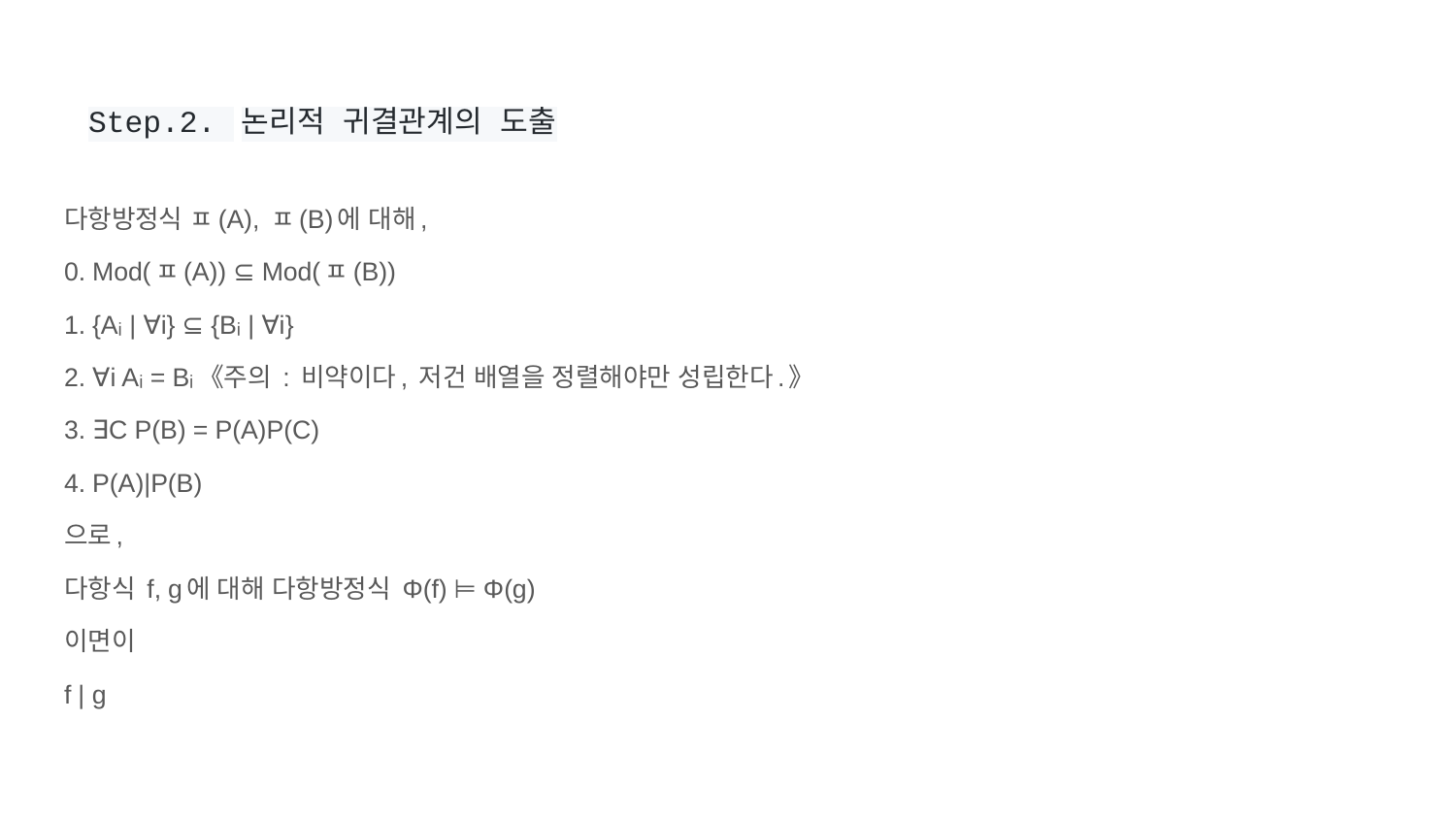

# Step.2. 논리적 귀결관계의 도출
다항방정식 ㅍ(A), ㅍ(B)에 대해,
0. Mod(ㅍ(A)) ⊆ Mod(ㅍ(B))
1. {Aᵢ | ∀i} ⊆ {Bᵢ | ∀i}
2. ∀i Aᵢ = Bᵢ《주의 : 비약이다, 저건 배열을 정렬해야만 성립한다.》
3. ∃C P(B) = P(A)P(C)
4. P(A)|P(B)
으로,
다항식 f, g에 대해 다항방정식 Φ(f) ⊨ Φ(g)
이면이
f | g